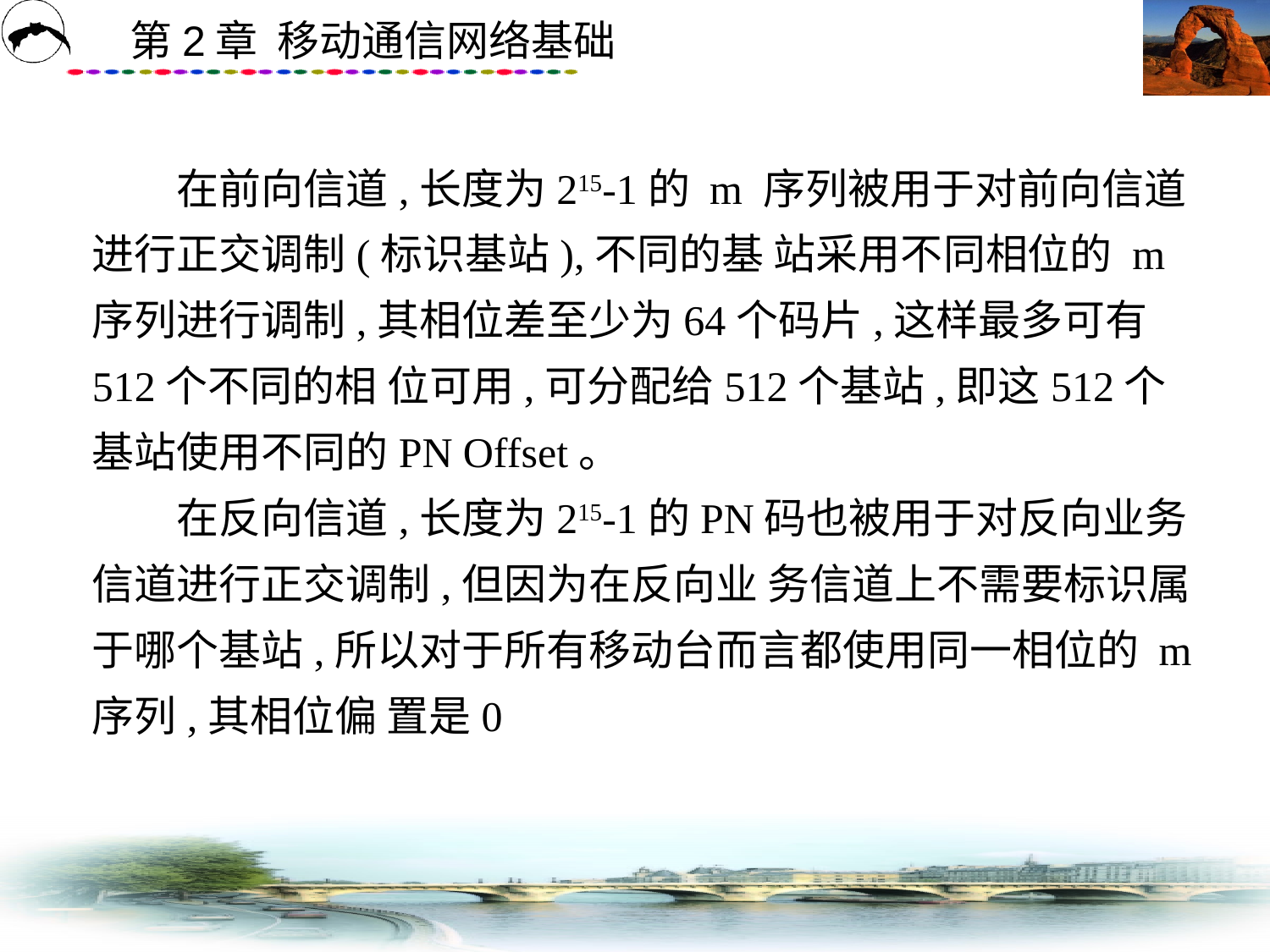

# 在前向信道,长度为215-1的 m 序列被用于对前向信道进行正交调制(标识基站),不同的基 站采用不同相位的 m 序列进行调制,其相位差至少为64个码片,这样最多可有512个不同的相 位可用,可分配给512个基站,即这512个基站使用不同的PN Offset。 　　在反向信道,长度为215-1的PN码也被用于对反向业务信道进行正交调制,但因为在反向业 务信道上不需要标识属于哪个基站,所以对于所有移动台而言都使用同一相位的 m 序列,其相位偏 置是0